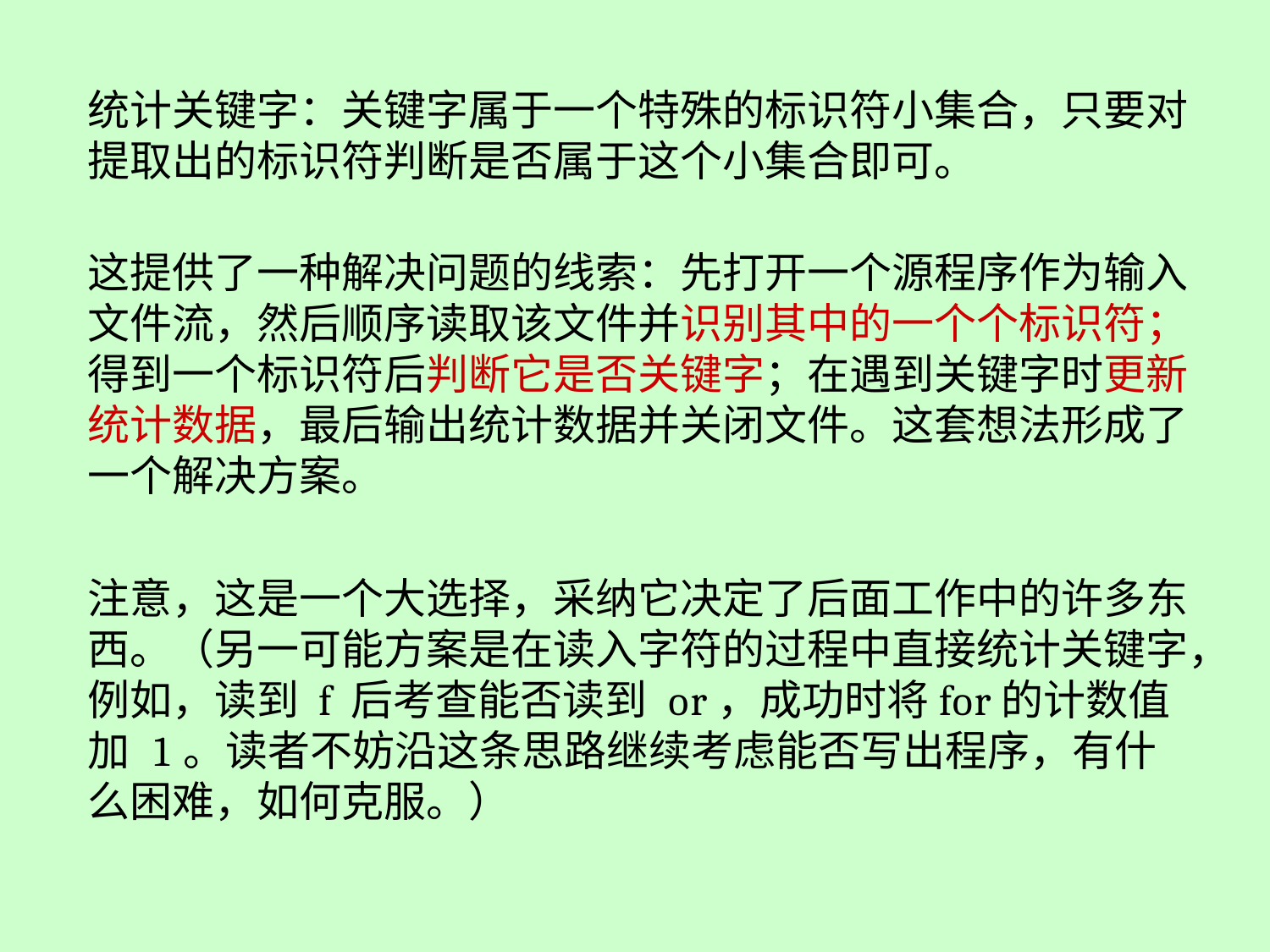

统计关键字：关键字属于一个特殊的标识符小集合，只要对提取出的标识符判断是否属于这个小集合即可。

这提供了一种解决问题的线索：先打开一个源程序作为输入文件流，然后顺序读取该文件并识别其中的一个个标识符；得到一个标识符后判断它是否关键字；在遇到关键字时更新统计数据，最后输出统计数据并关闭文件。这套想法形成了一个解决方案。

注意，这是一个大选择，采纳它决定了后面工作中的许多东西。（另一可能方案是在读入字符的过程中直接统计关键字，例如，读到 f 后考查能否读到 or，成功时将for的计数值加 1。读者不妨沿这条思路继续考虑能否写出程序，有什么困难，如何克服。）
120